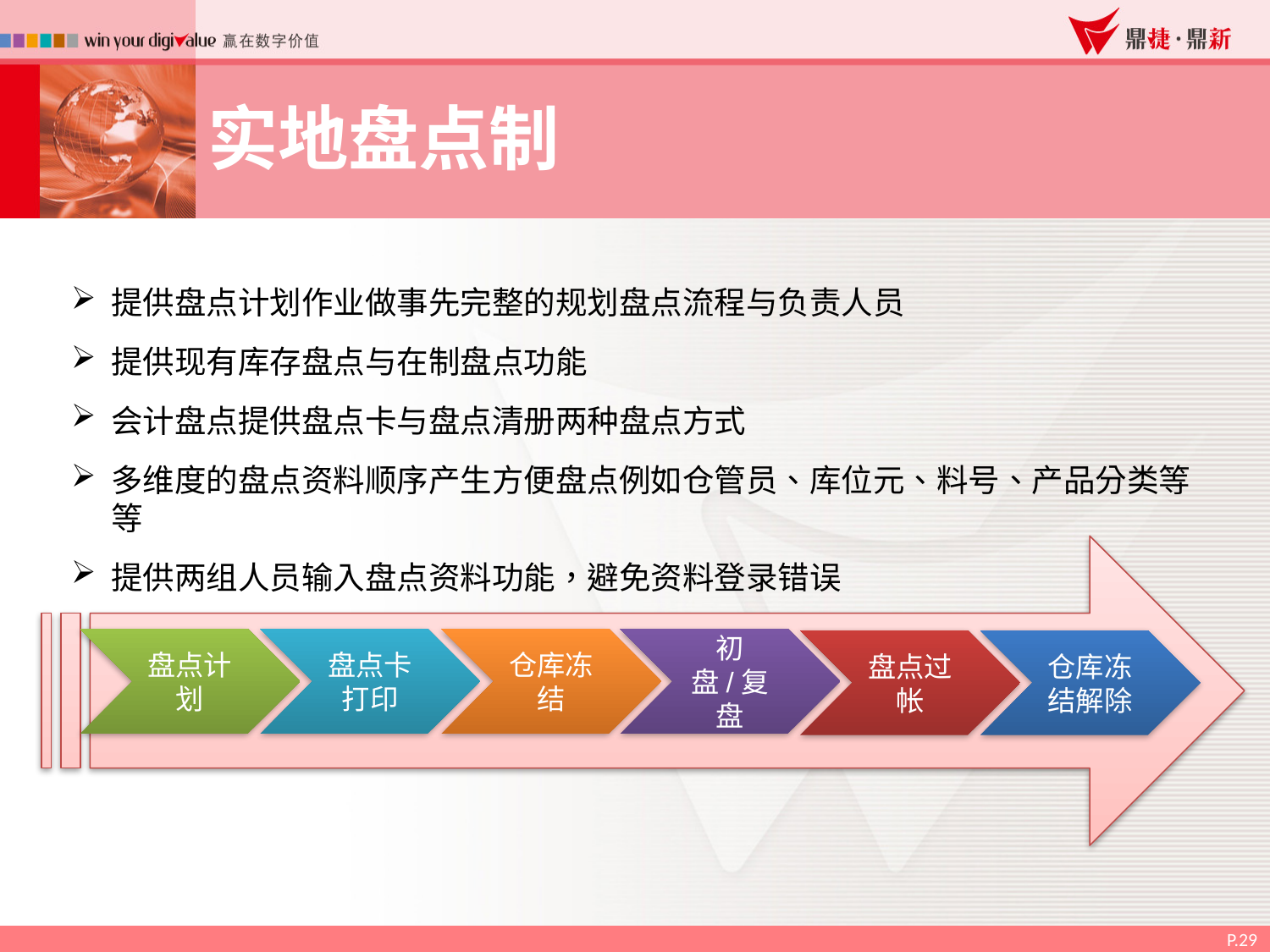

实地盘点制
提供盘点计划作业做事先完整的规划盘点流程与负责人员
提供现有库存盘点与在制盘点功能
会计盘点提供盘点卡与盘点清册两种盘点方式
多维度的盘点资料顺序产生方便盘点例如仓管员、库位元、料号、产品分类等等
提供两组人员输入盘点资料功能，避免资料登录错误

盘点计划
盘点卡打印
仓库冻结
初盘/复盘
盘点过帐
仓库冻结解除